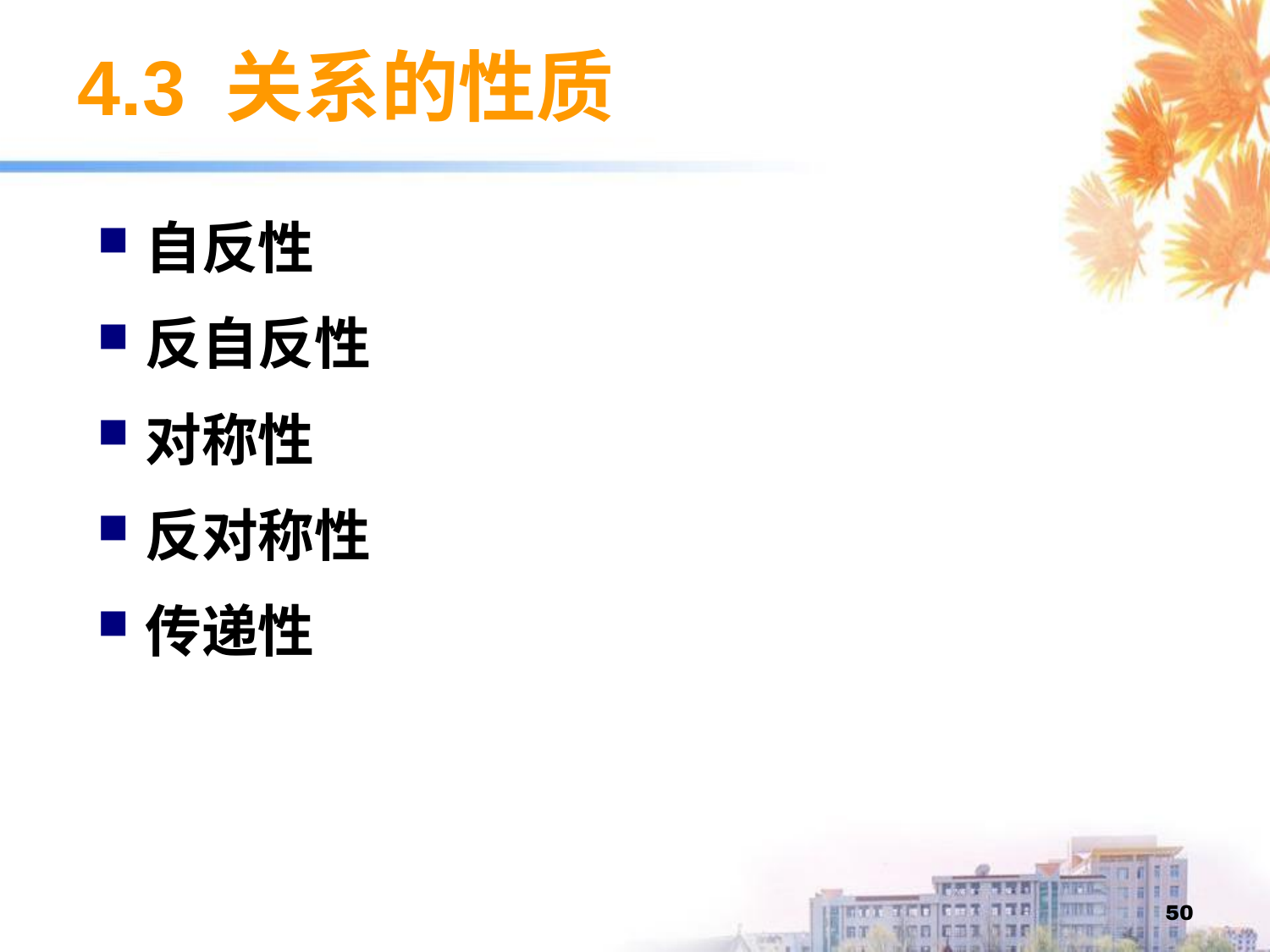

# 4.3 关系的性质
自反性
反自反性
对称性
反对称性
传递性
50